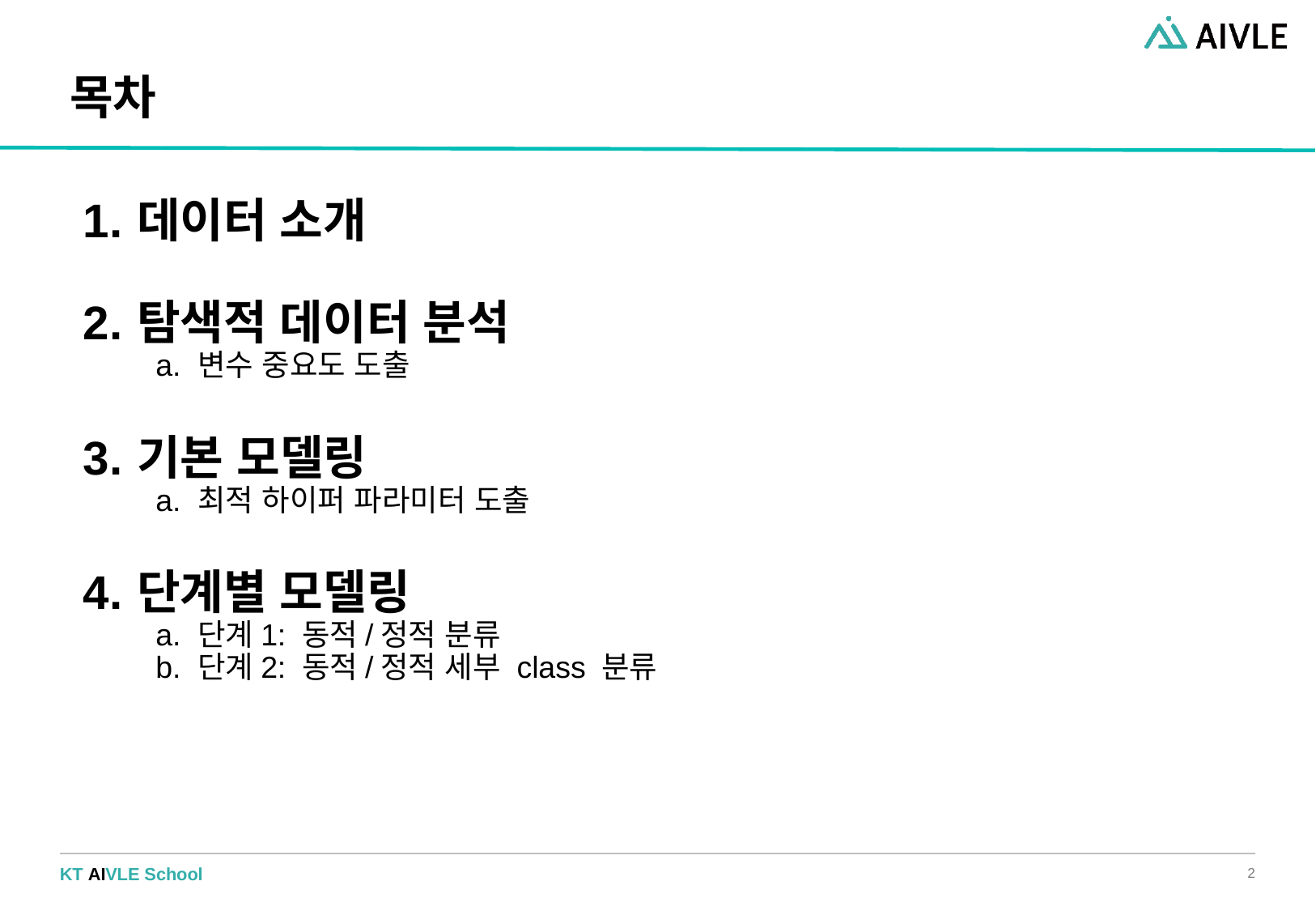

# 목차
데이터 소개

탐색적 데이터 분석
변수 중요도 도출

기본 모델링
최적 하이퍼 파라미터 도출

단계별 모델링
단계1: 동적/정적 분류
단계2: 동적/정적 세부 class 분류